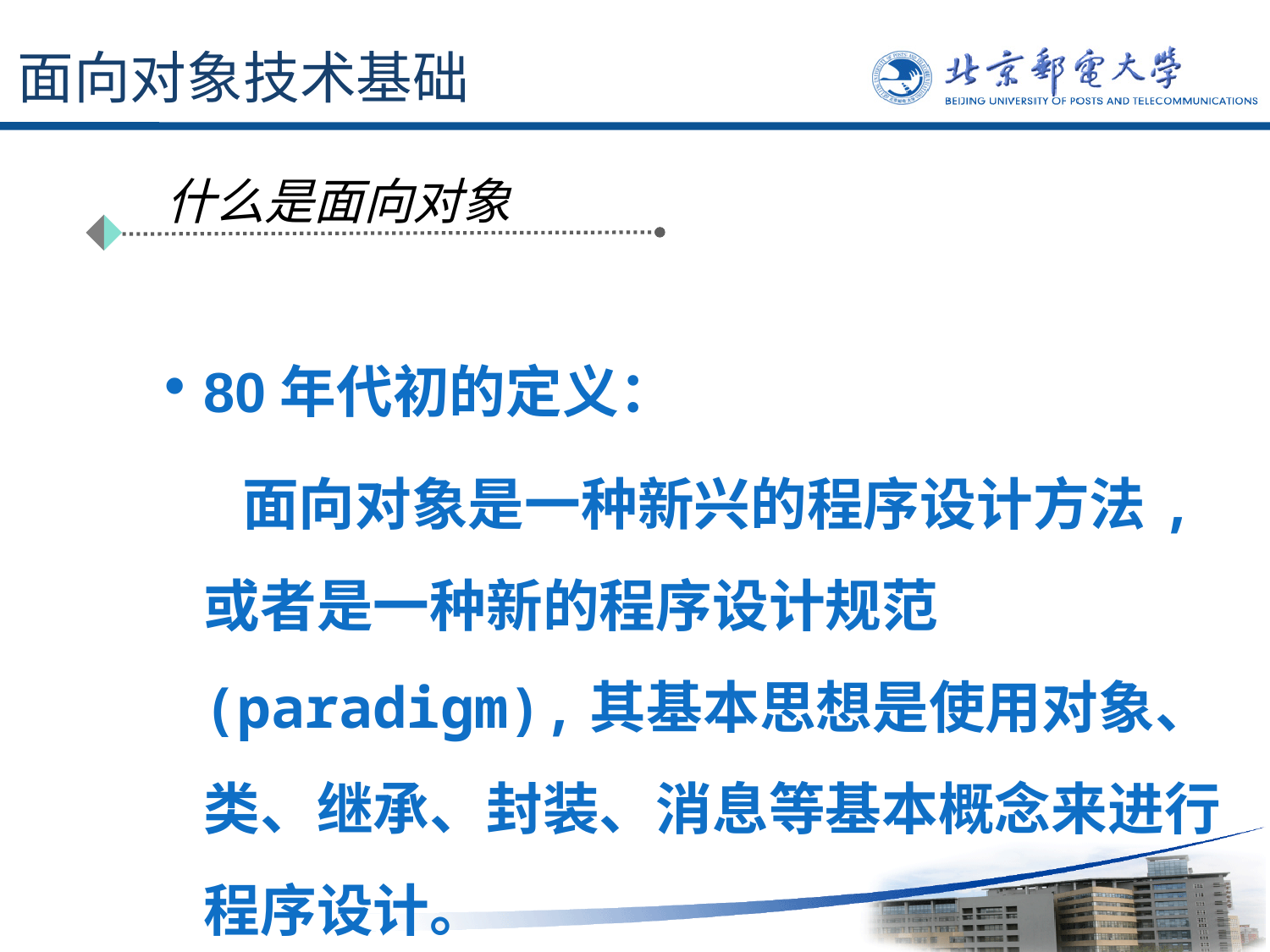

# 面向对象技术基础

什么是面向对象

80年代初的定义：
     面向对象是一种新兴的程序设计方法,或者是一种新的程序设计规范(paradigm),其基本思想是使用对象、类、继承、封装、消息等基本概念来进行程序设计。